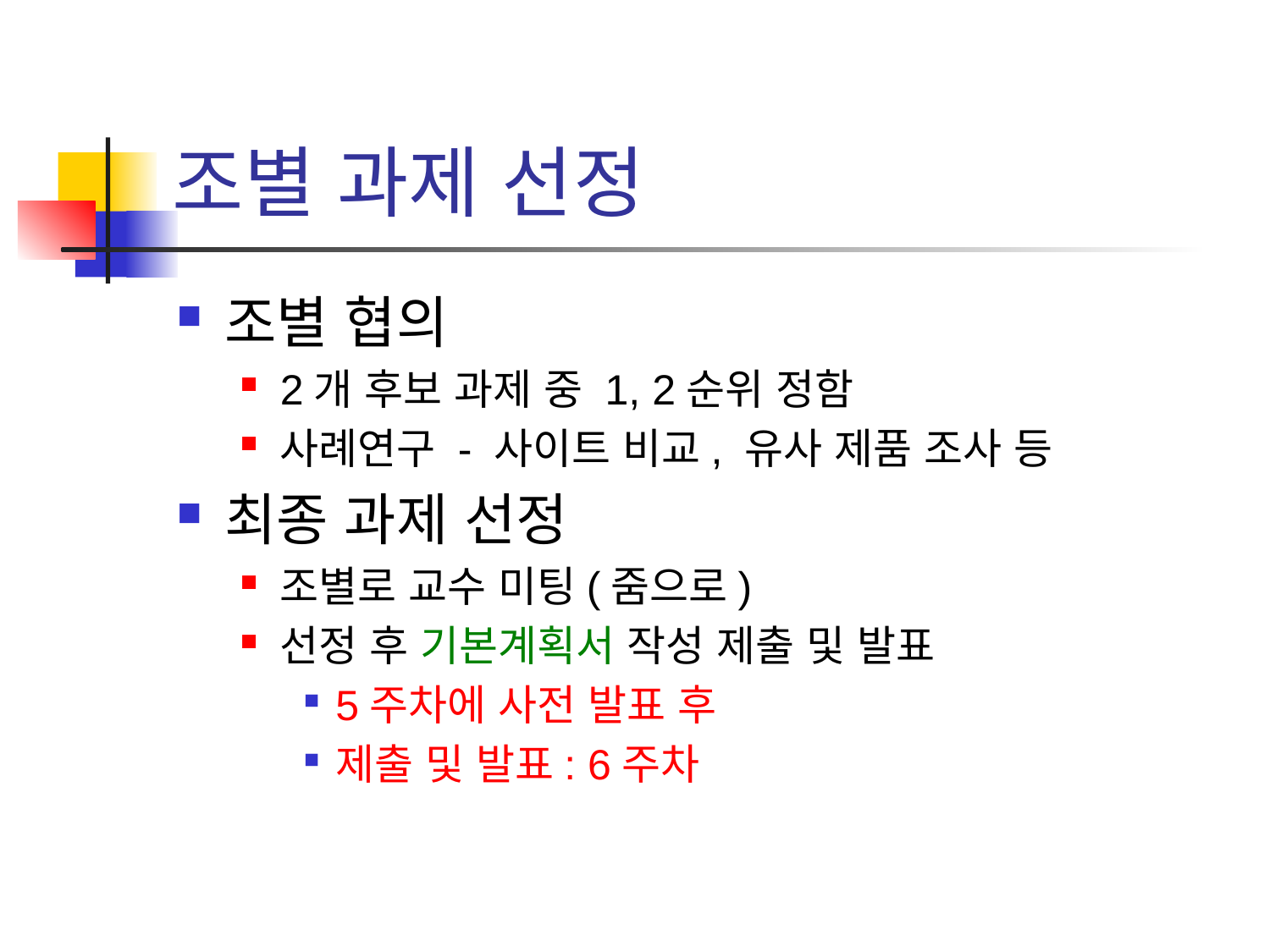

# 조별 과제 선정
조별 협의
2개 후보 과제 중 1, 2순위 정함
사례연구 - 사이트 비교, 유사 제품 조사 등
최종 과제 선정
조별로 교수 미팅(줌으로)
선정 후 기본계획서 작성 제출 및 발표
5주차에 사전 발표 후
제출 및 발표: 6주차